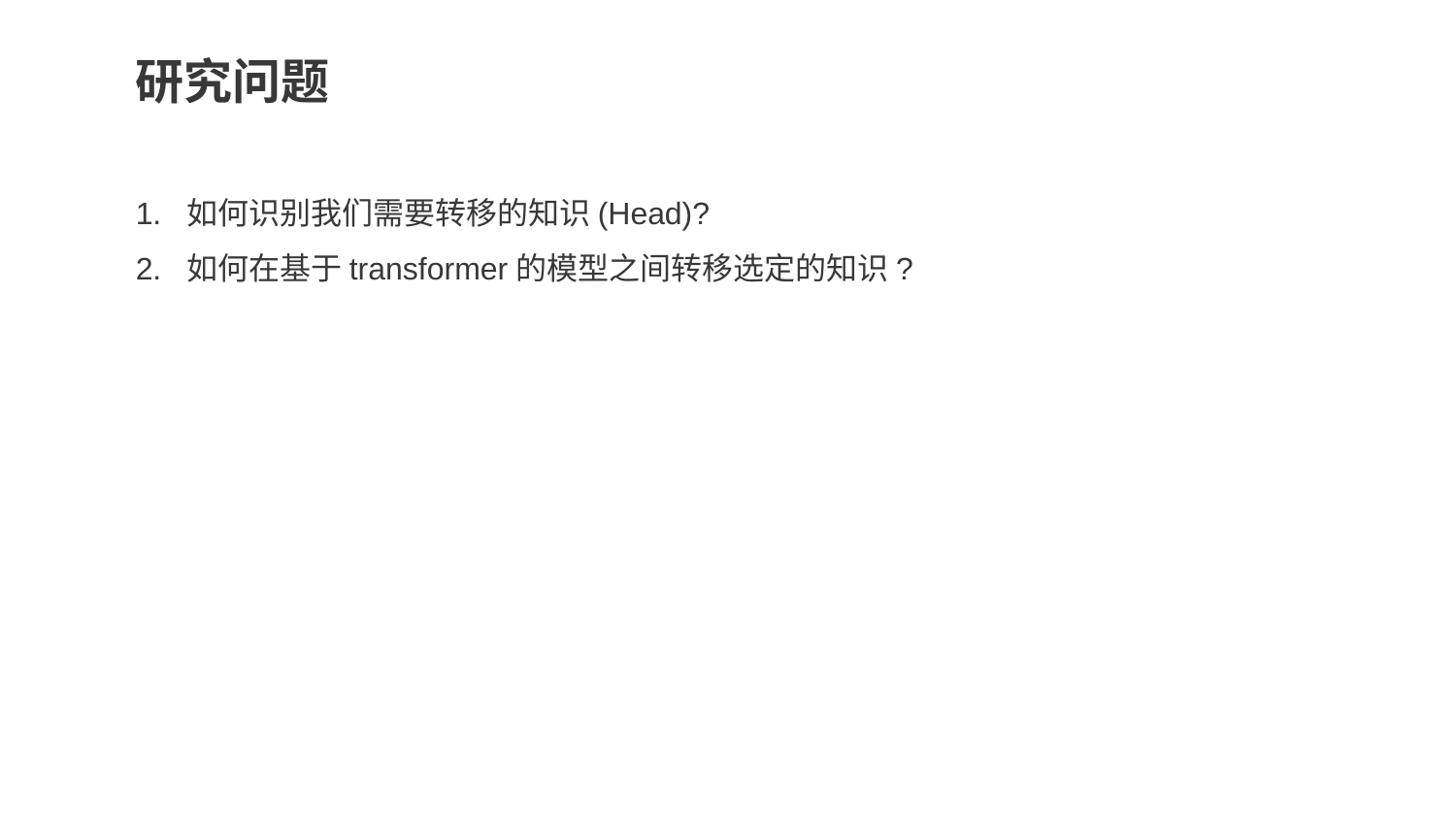

研究问题
1.  如何识别我们需要转移的知识(Head)?
2.  如何在基于transformer的模型之间转移选定的知识?